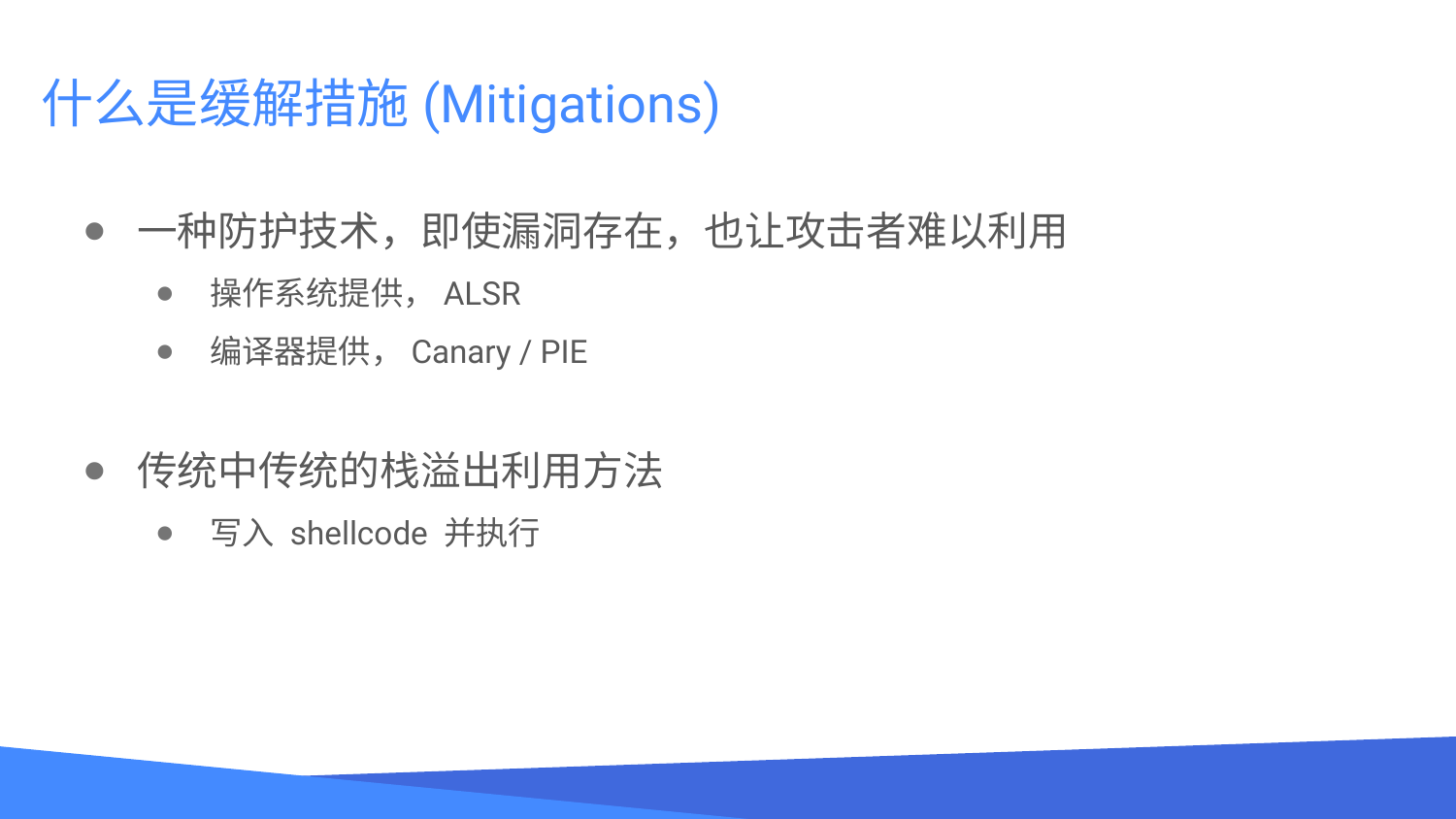

# 什么是缓解措施(Mitigations)
一种防护技术，即使漏洞存在，也让攻击者难以利用
操作系统提供，ALSR
编译器提供，Canary / PIE

传统中传统的栈溢出利用方法
写入 shellcode 并执行